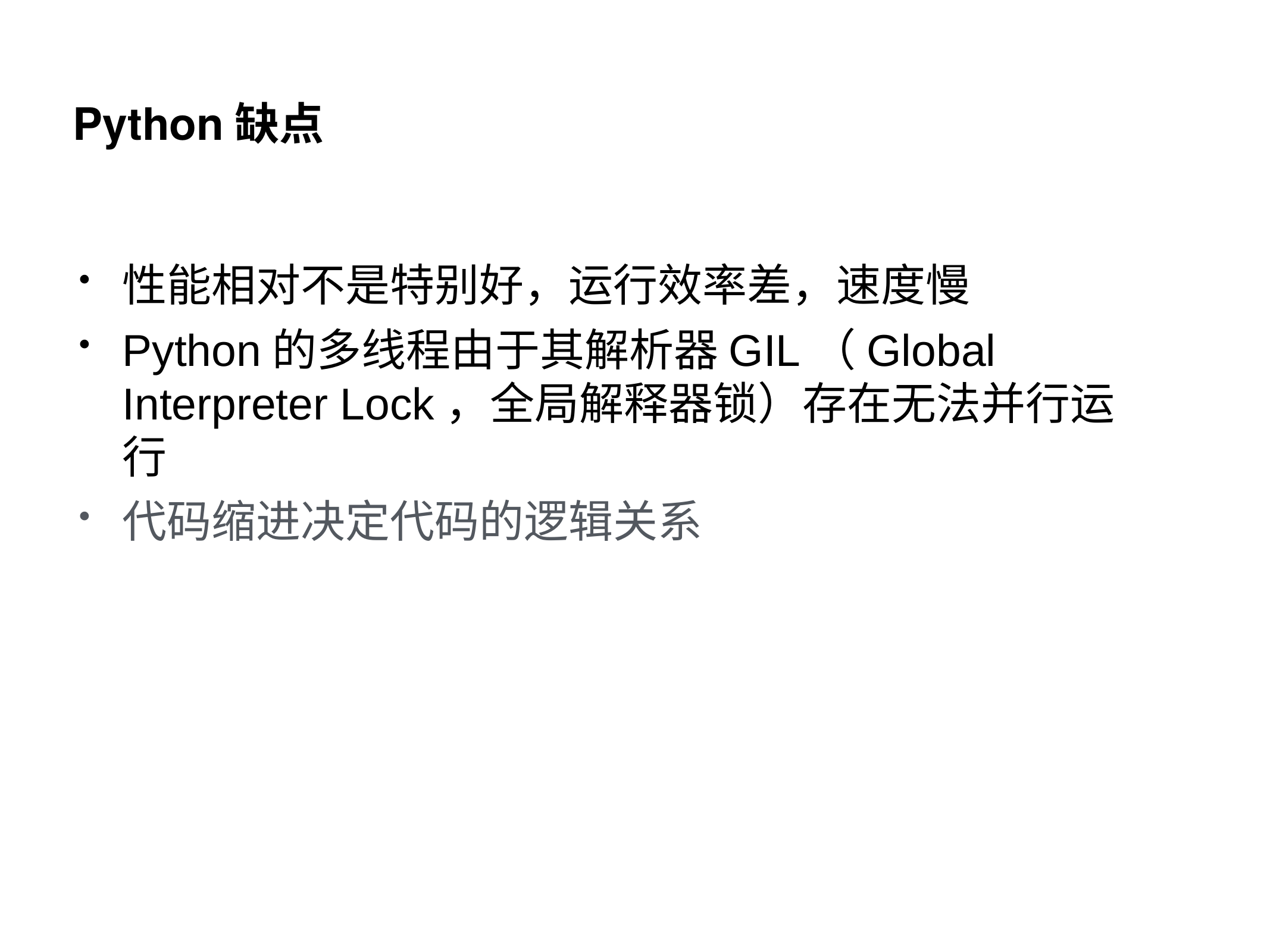

Python缺点
性能相对不是特别好，运行效率差，速度慢
Python的多线程由于其解析器GIL（Global Interpreter Lock，全局解释器锁）存在无法并行运行
代码缩进决定代码的逻辑关系